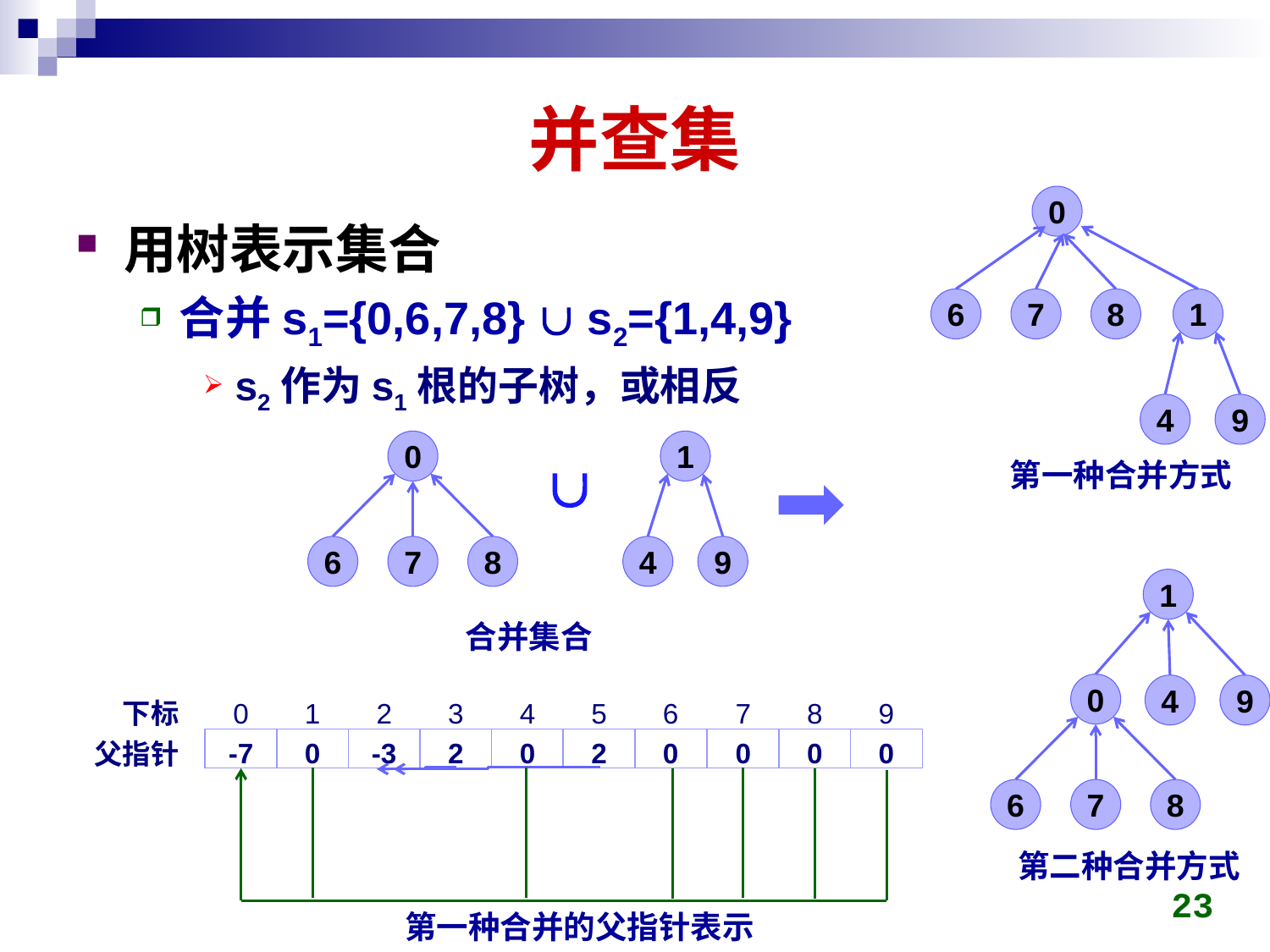

# 并查集
0
6
7
8
1
4
9
用树表示集合
合并s1={0,6,7,8} ∪ s2={1,4,9}
s2作为s1根的子树，或相反

0
1
∪
第一种合并方式

6
7
8
4
9
1
0
4
9
6
7
8
合并集合
下标
0
1
2
3
4
5
6
7
8
9
-7
0
-3
2
0
2
0
0
0
0
父指针
第二种合并方式
23
第一种合并的父指针表示